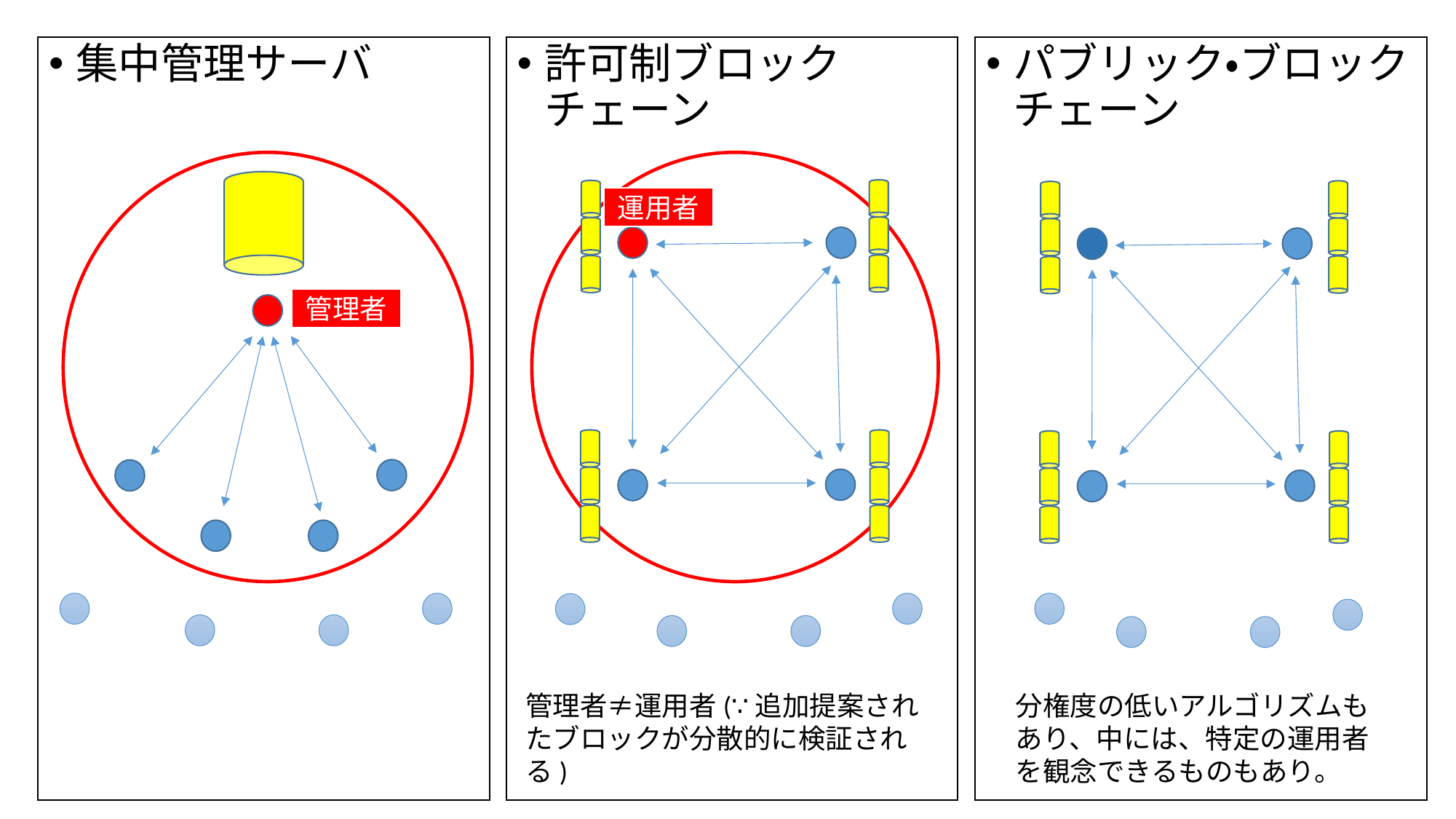

集中管理サーバ

許可制ブロックチェーン

パブリック・ブロックチェーン

運用者

管理者

管理者≠運用者(∵追加提案されたブロックが分散的に検証される)
分権度の低いアルゴリズムもあり、中には、特定の運用者を観念できるものもあり。